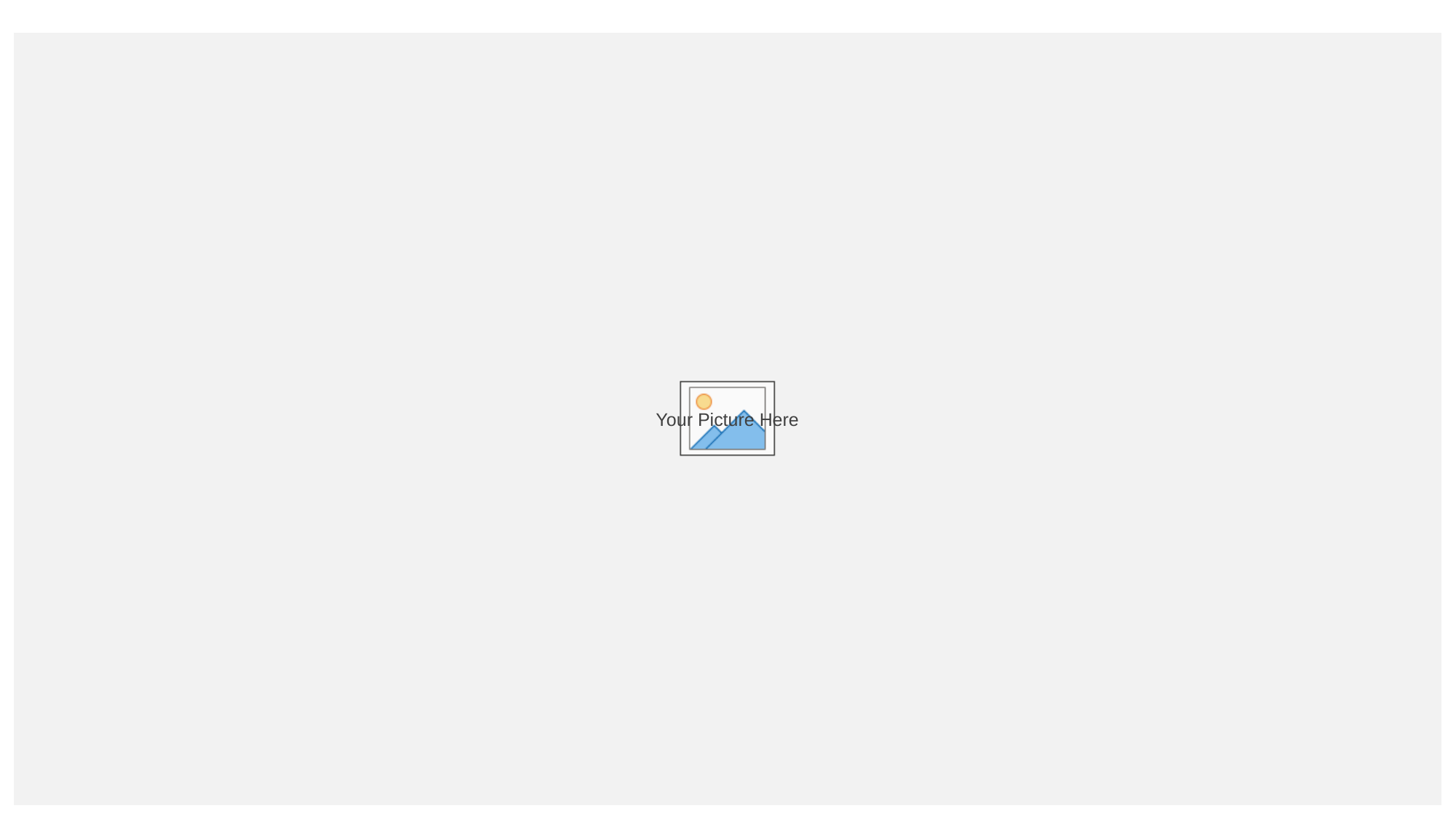

Modern PowerPoint Presentation
Graphic Infographic Designed
개인 여가 생활의 제한적 자유

COVID-19 로 인한 외출에 대한 위험성 뿐만 아니라 여가 생활 중 여행에 대한 위험성도 증가